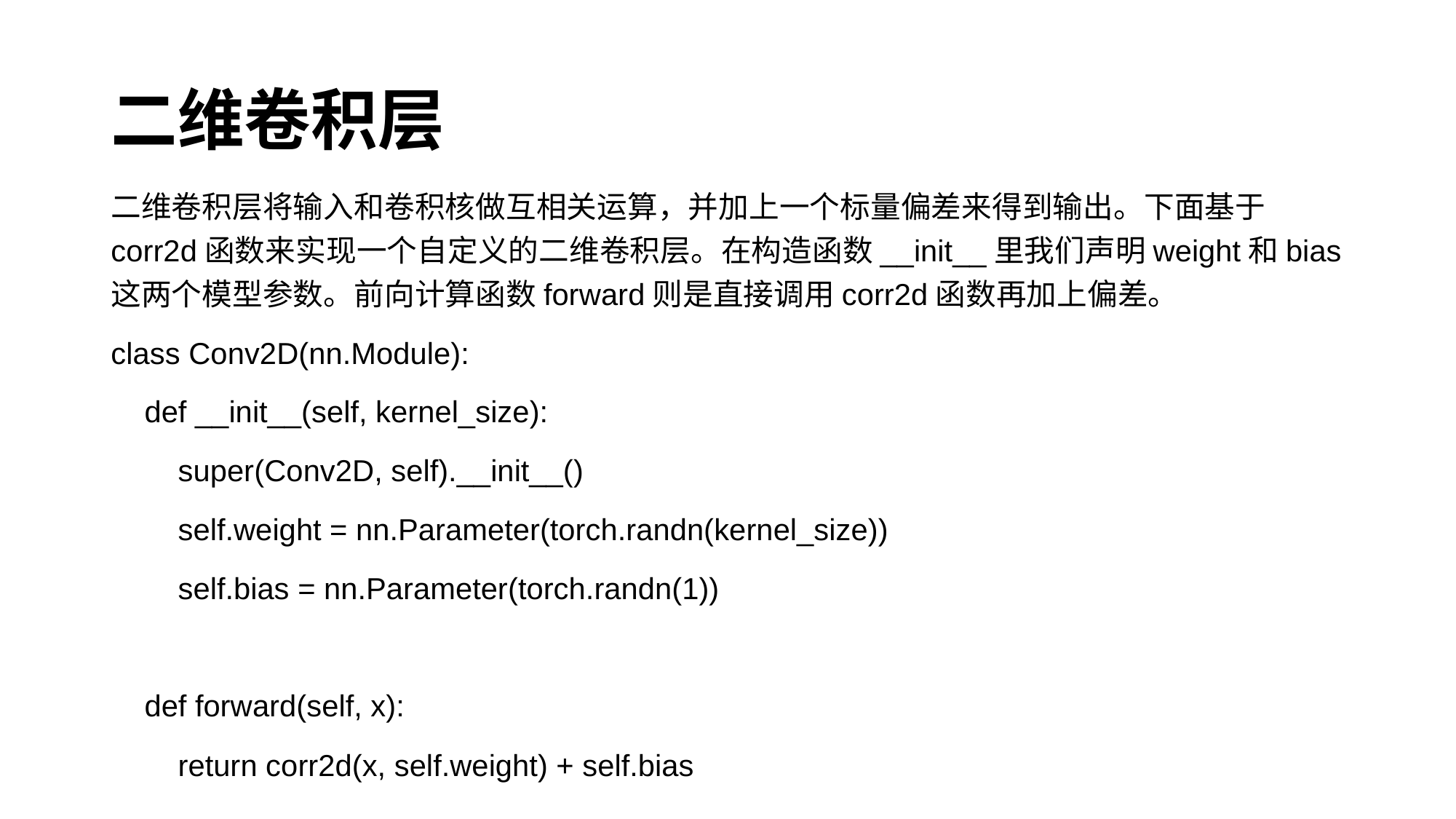

# 二维卷积层
二维卷积层将输入和卷积核做互相关运算，并加上一个标量偏差来得到输出。下面基于corr2d函数来实现一个自定义的二维卷积层。在构造函数__init__里我们声明weight和bias这两个模型参数。前向计算函数forward则是直接调用corr2d函数再加上偏差。
class Conv2D(nn.Module):
    def __init__(self, kernel_size):
        super(Conv2D, self).__init__()
        self.weight = nn.Parameter(torch.randn(kernel_size))
        self.bias = nn.Parameter(torch.randn(1))

    def forward(self, x):
        return corr2d(x, self.weight) + self.bias